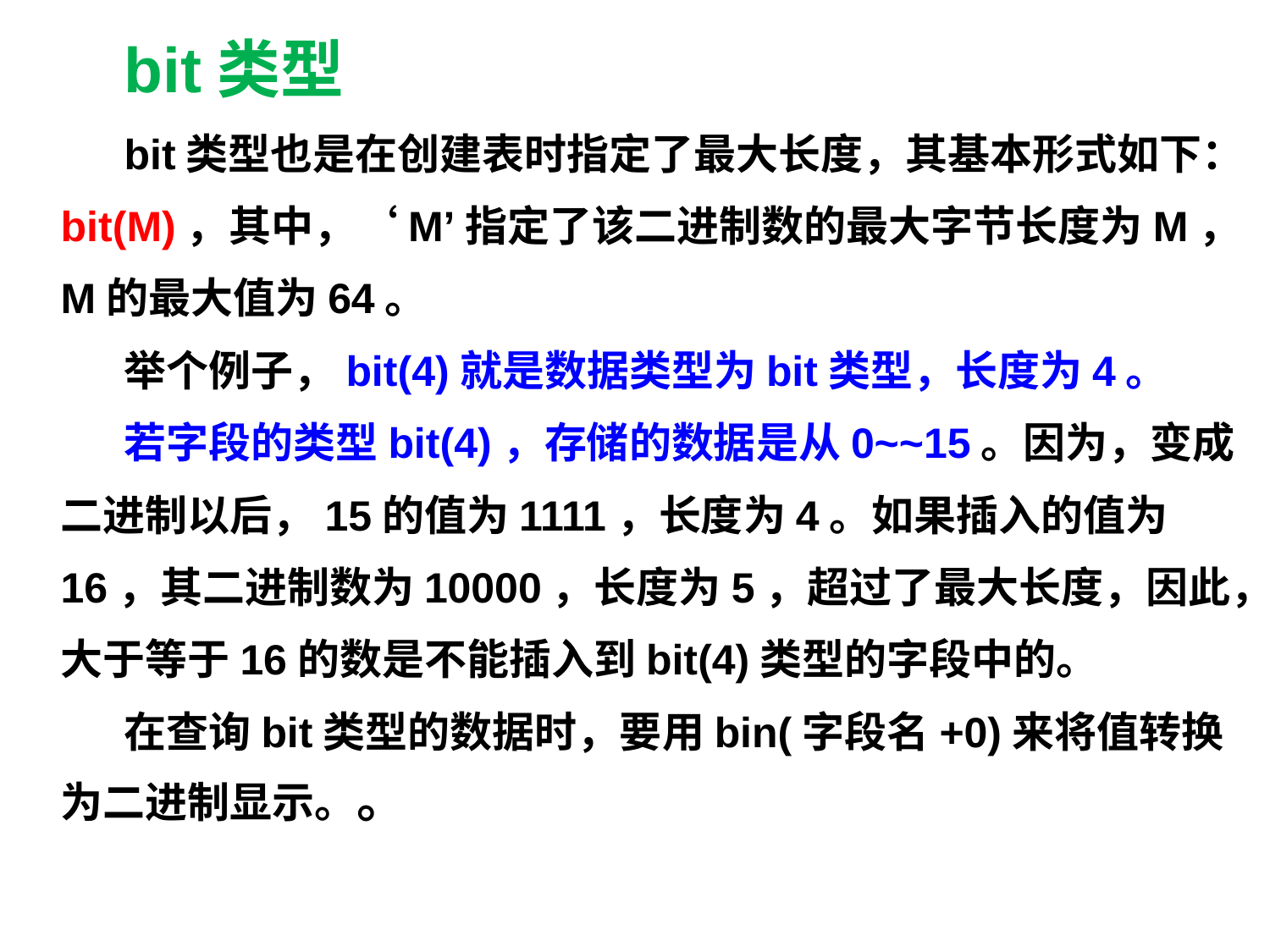

bit类型
bit类型也是在创建表时指定了最大长度，其基本形式如下：bit(M)，其中，‘M’指定了该二进制数的最大字节长度为M，M的最大值为64。
举个例子，bit(4)就是数据类型为bit类型，长度为4。
若字段的类型bit(4)，存储的数据是从0~~15。因为，变成二进制以后，15的值为1111，长度为4。如果插入的值为16，其二进制数为10000，长度为5，超过了最大长度，因此，大于等于16的数是不能插入到bit(4)类型的字段中的。
在查询bit类型的数据时，要用bin(字段名+0)来将值转换为二进制显示。。